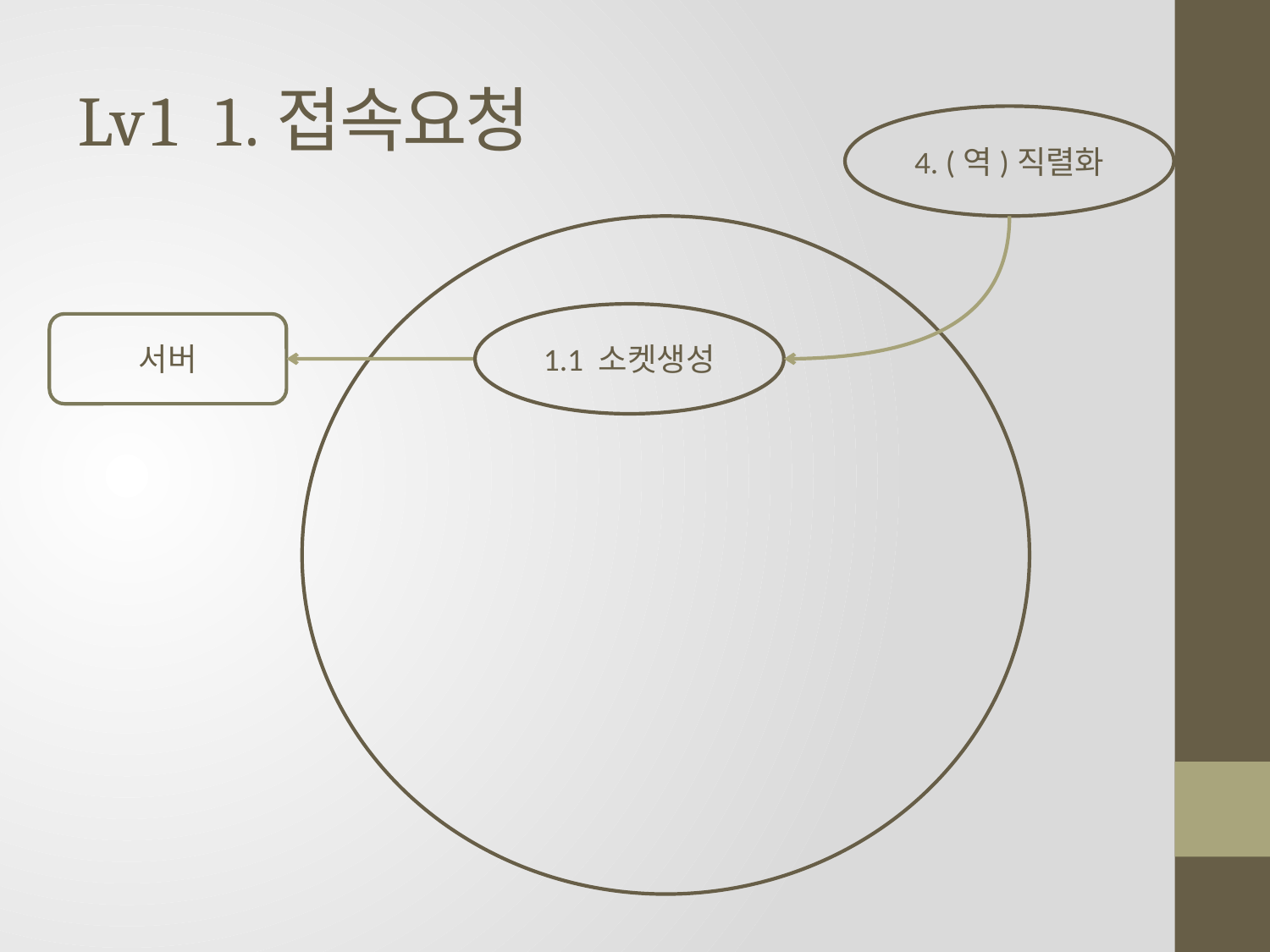

# Lv1  1.접속요청
4. (역)직렬화

1.1 소켓생성
서버